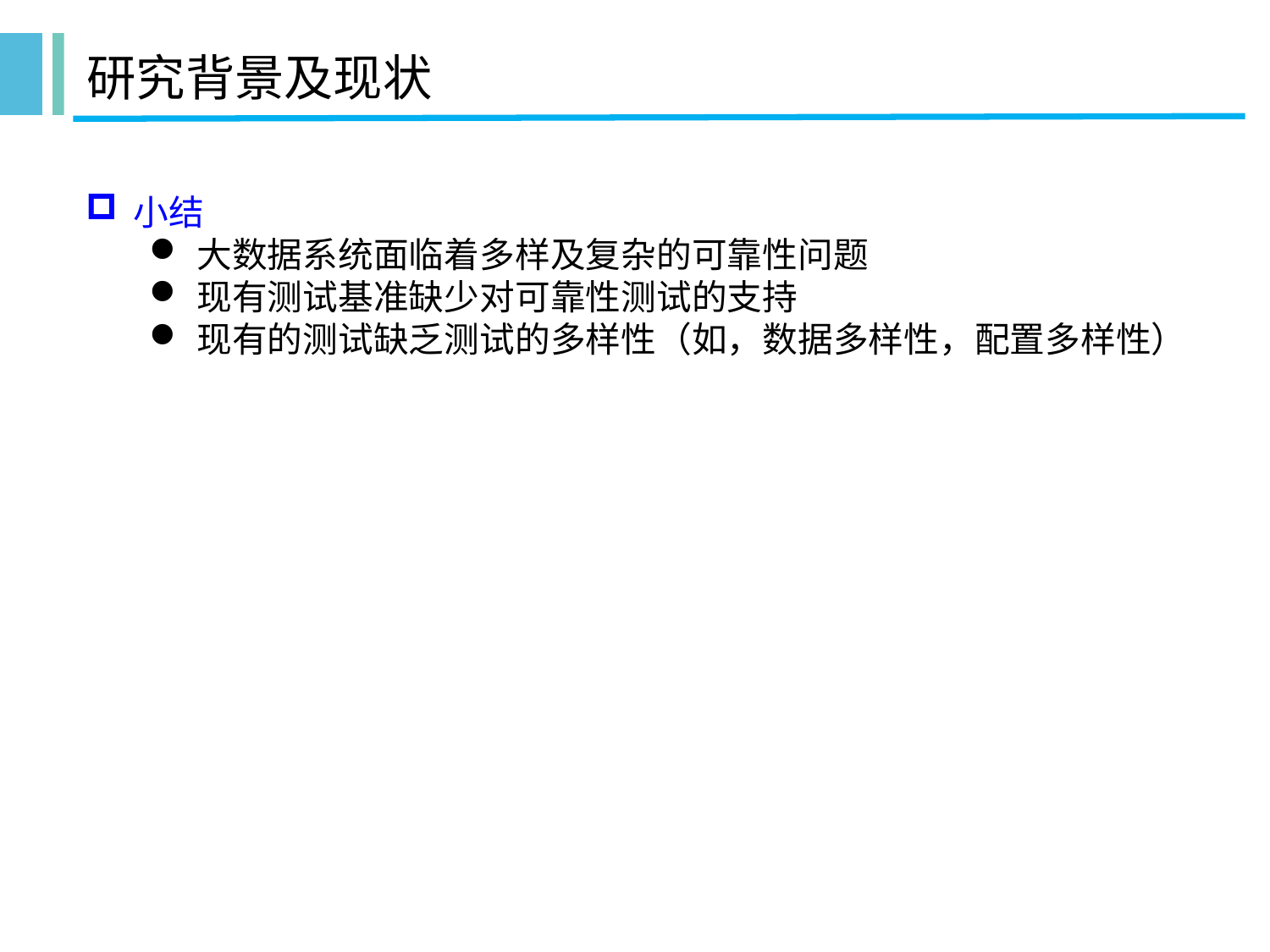

# 研究背景及现状
小结
大数据系统面临着多样及复杂的可靠性问题
现有测试基准缺少对可靠性测试的支持
现有的测试缺乏测试的多样性（如，数据多样性，配置多样性）